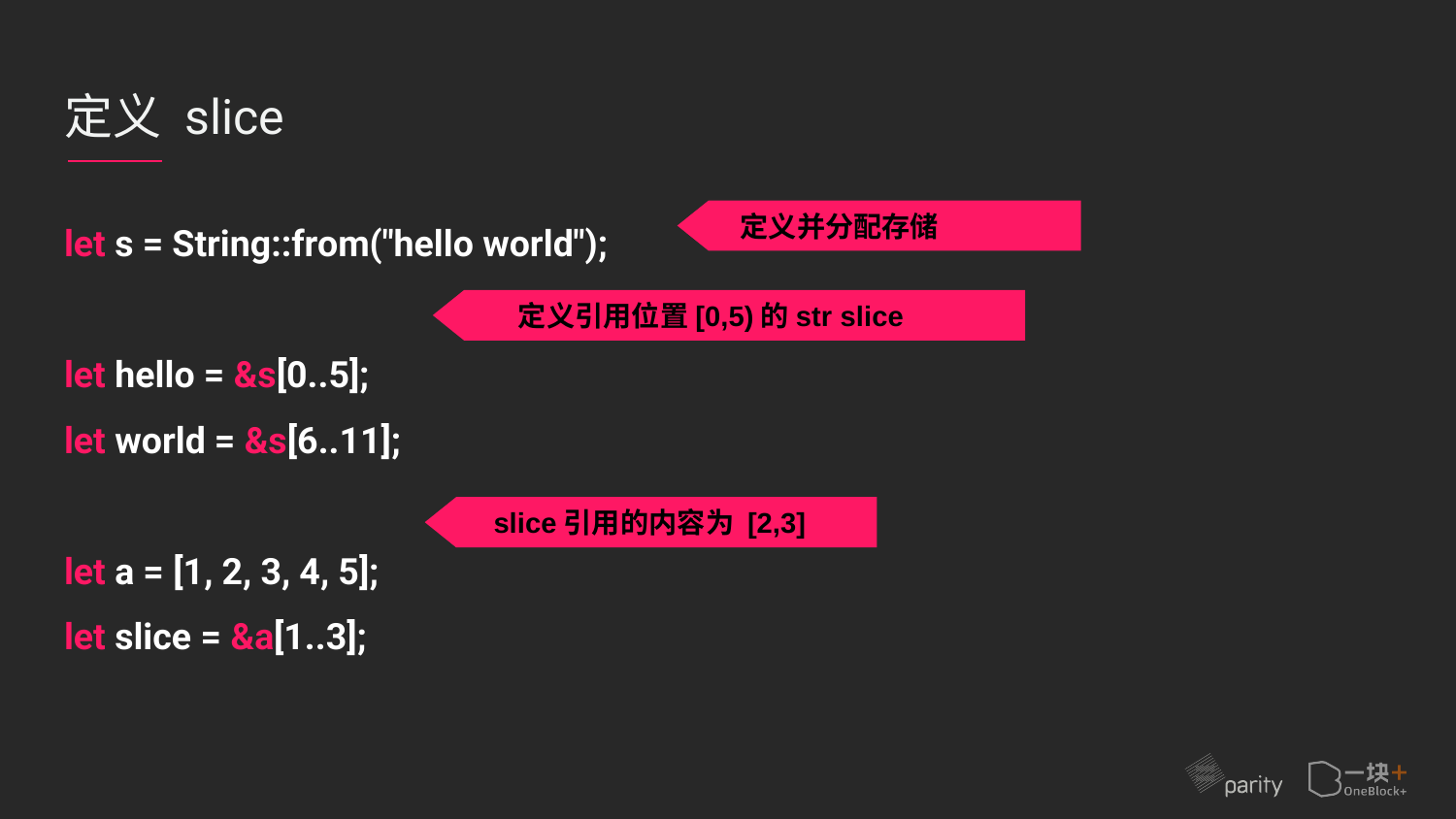

# 定义 slice
let s = String::from("hello world");

let hello = &s[0..5];
let world = &s[6..11];

let a = [1, 2, 3, 4, 5];
let slice = &a[1..3];

定义并分配存储
定义引用位置[0,5)的str slice
slice引用的内容为 [2,3]